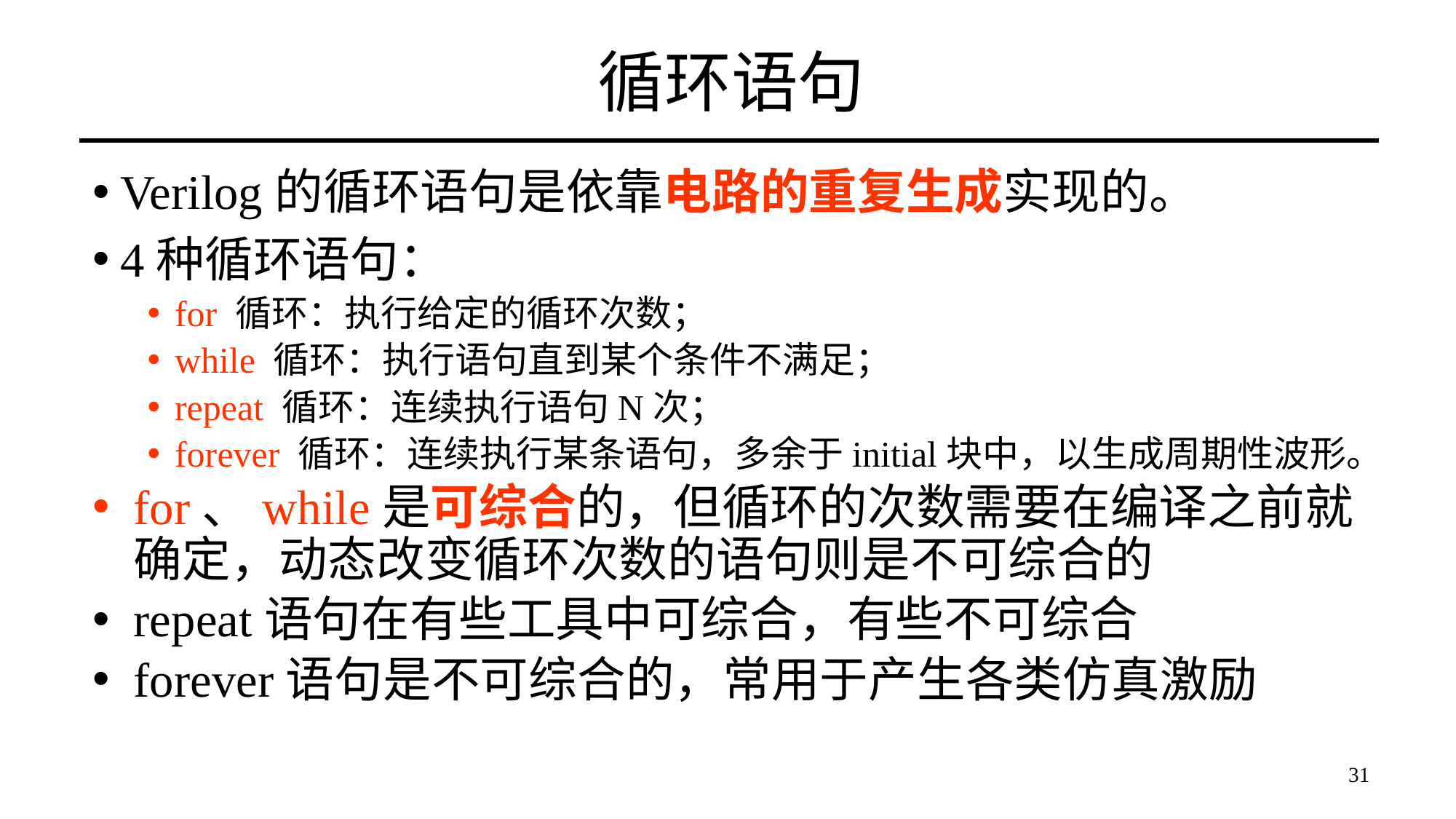

# 循环语句
Verilog的循环语句是依靠电路的重复生成实现的。
4种循环语句：
for 循环：执行给定的循环次数；
while 循环：执行语句直到某个条件不满足；
repeat 循环：连续执行语句N次；
forever 循环：连续执行某条语句，多余于initial块中，以生成周期性波形。
for、while是可综合的，但循环的次数需要在编译之前就确定，动态改变循环次数的语句则是不可综合的
repeat语句在有些工具中可综合，有些不可综合
forever语句是不可综合的，常用于产生各类仿真激励
31